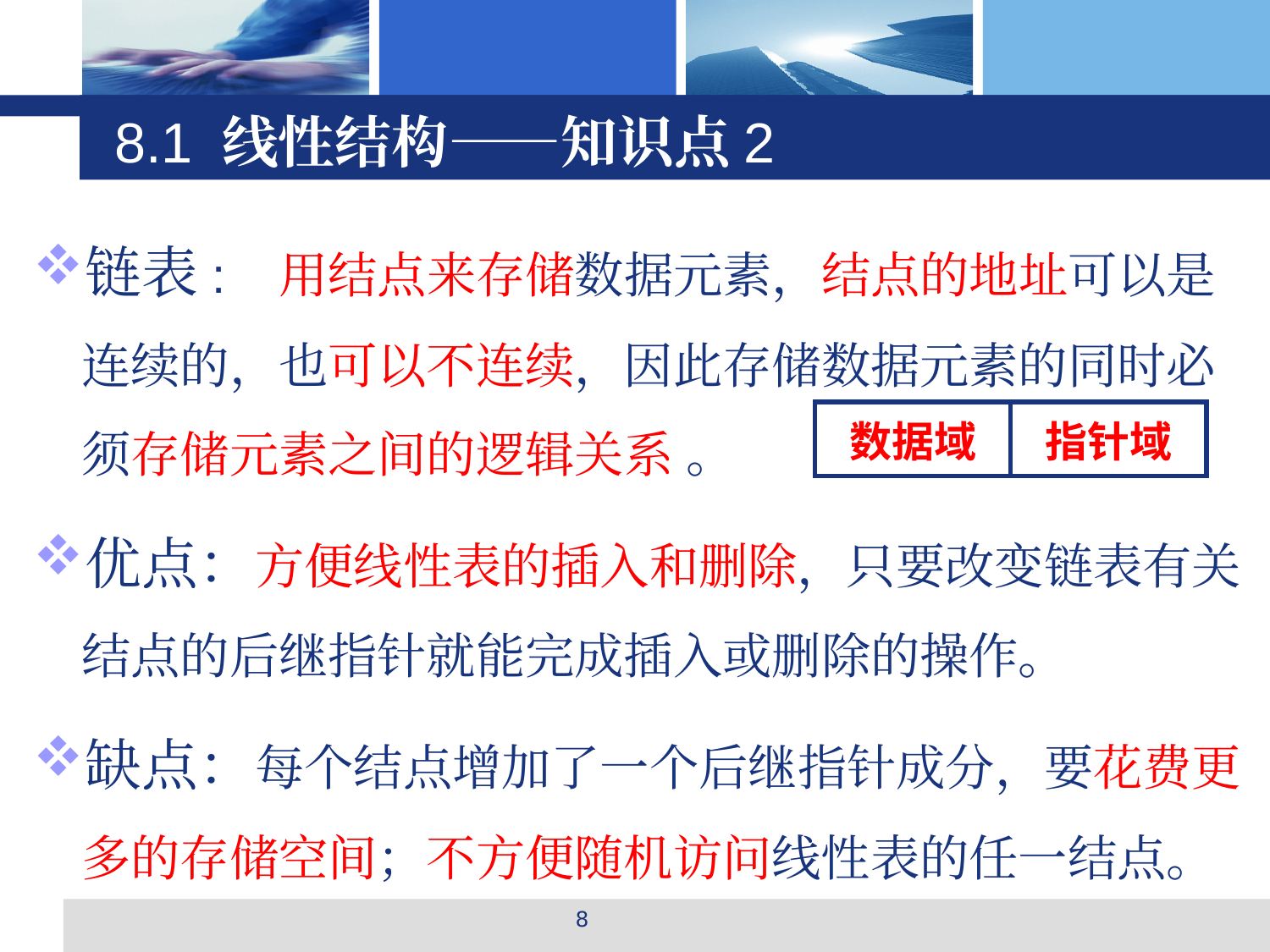

# 8.1 线性结构——知识点2
链表:   用结点来存储数据元素，结点的地址可以是连续的，也可以不连续，因此存储数据元素的同时必须存储元素之间的逻辑关系 。
优点：方便线性表的插入和删除，只要改变链表有关结点的后继指针就能完成插入或删除的操作。
缺点：每个结点增加了一个后继指针成分，要花费更多的存储空间；不方便随机访问线性表的任一结点。

| 数据域 | 指针域 |
| --- | --- |
8